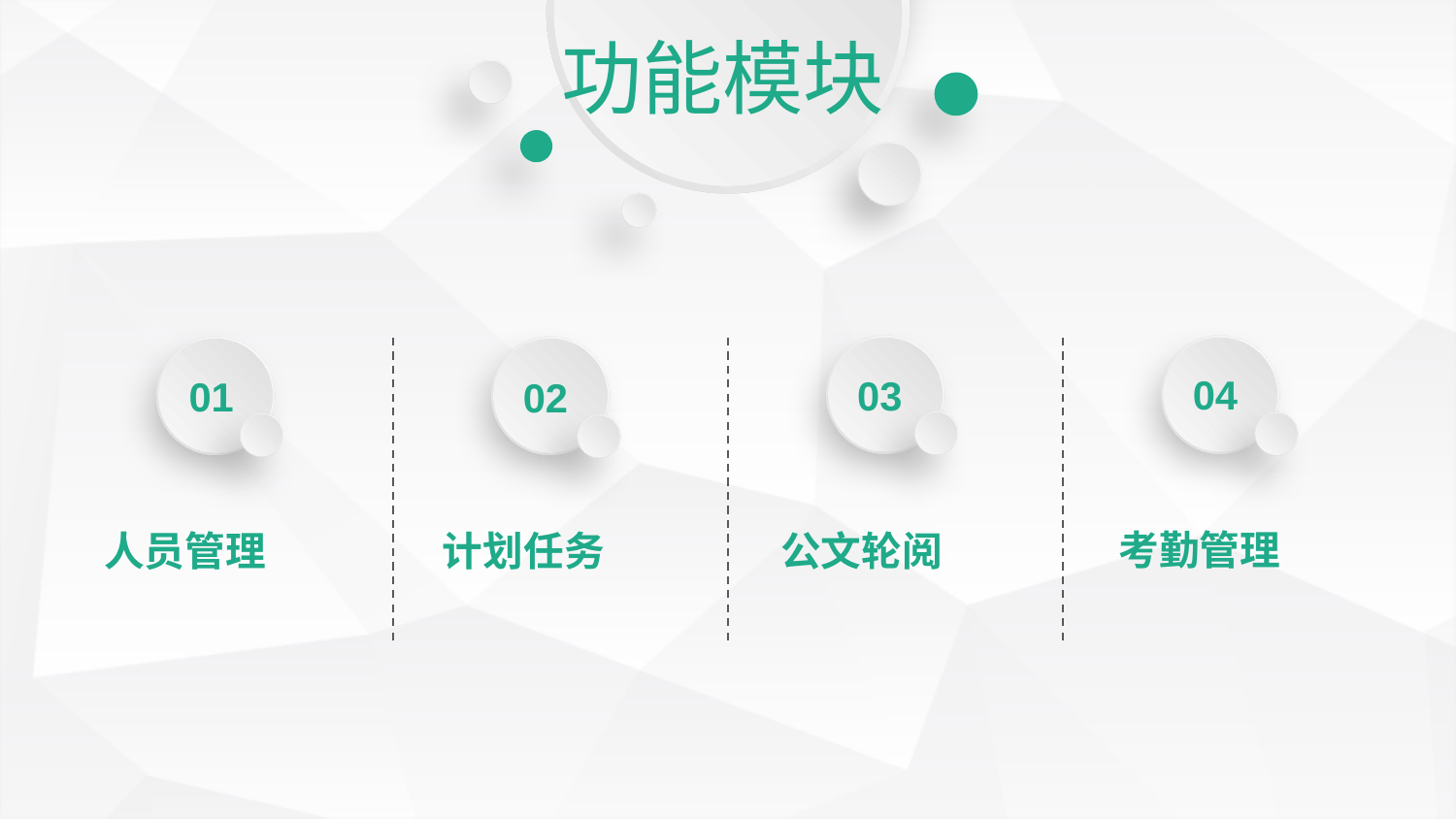

功能模块

03

04

01

02

考勤管理
人员管理
计划任务
公文轮阅